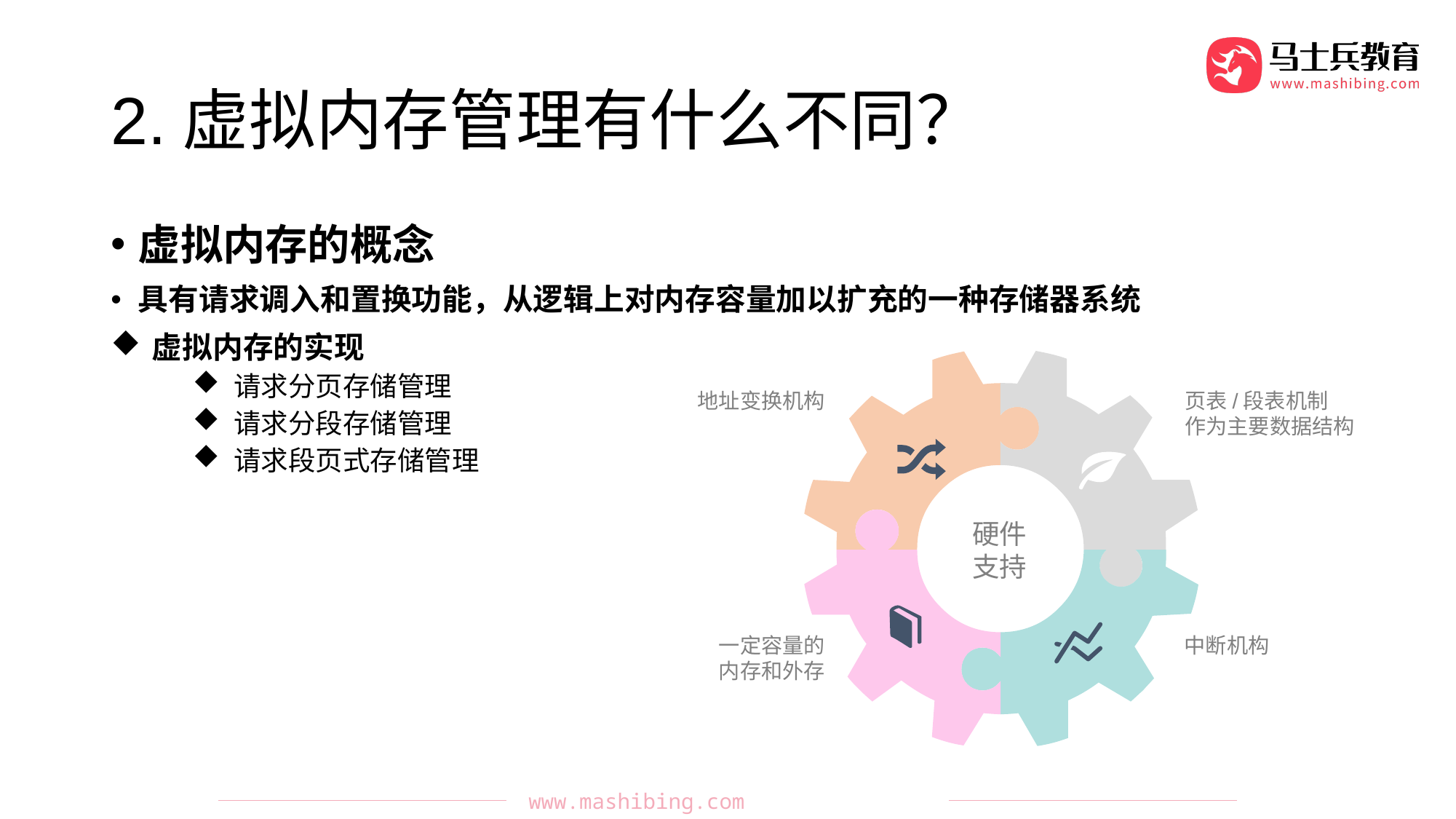

# 2.虚拟内存管理有什么不同？
虚拟内存的概念
具有请求调入和置换功能，从逻辑上对内存容量加以扩充的一种存储器系统
虚拟内存的实现
请求分页存储管理
请求分段存储管理
请求段页式存储管理

地址变换机构
页表/段表机制
作为主要数据结构

硬件
支持

一定容量的
内存和外存
中断机构